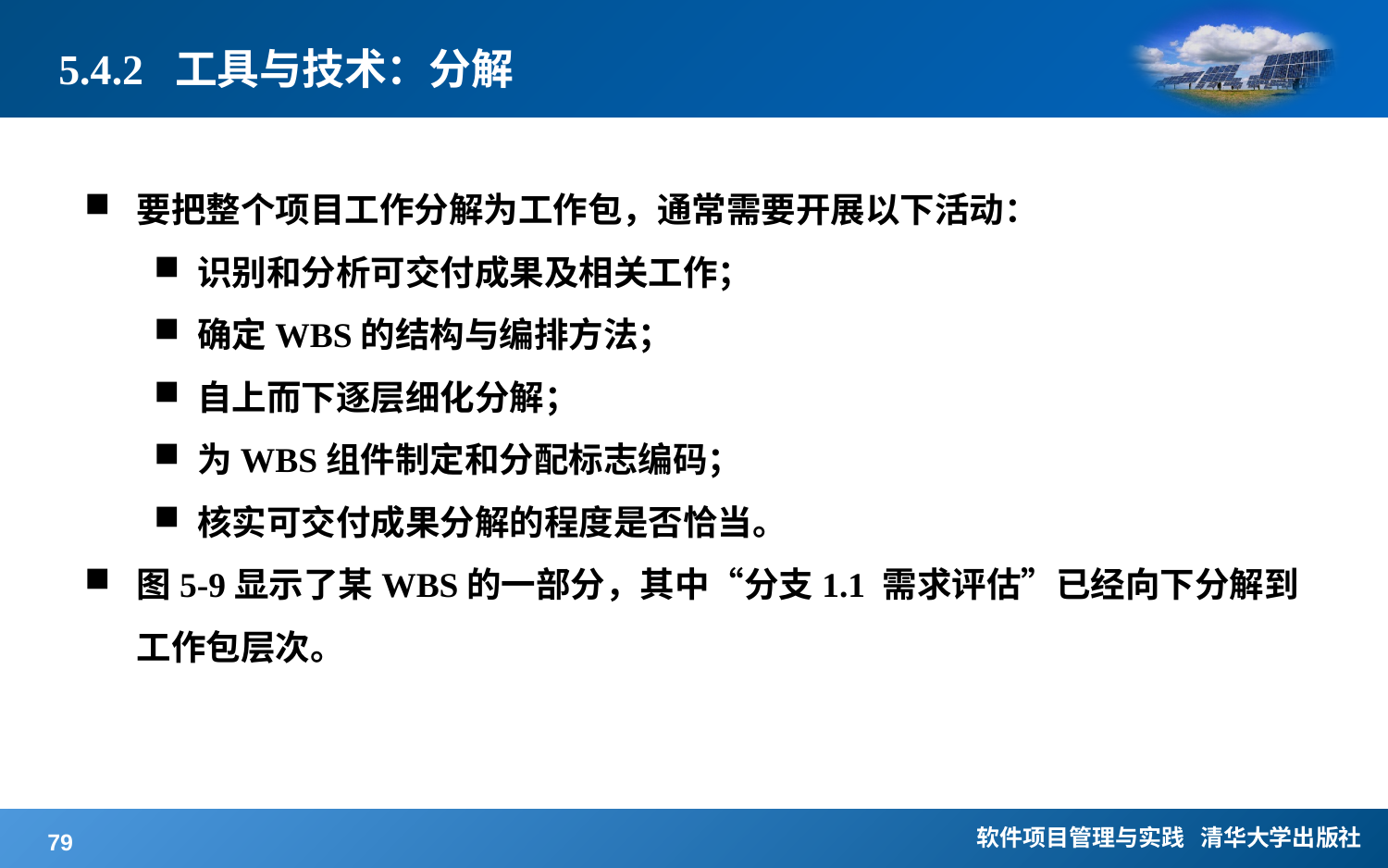

# 5.4.2  工具与技术：分解
要把整个项目工作分解为工作包，通常需要开展以下活动：
识别和分析可交付成果及相关工作；
确定WBS的结构与编排方法；
自上而下逐层细化分解；
为WBS组件制定和分配标志编码；
核实可交付成果分解的程度是否恰当。
图5-9显示了某WBS的一部分，其中“分支1.1 需求评估”已经向下分解到工作包层次。